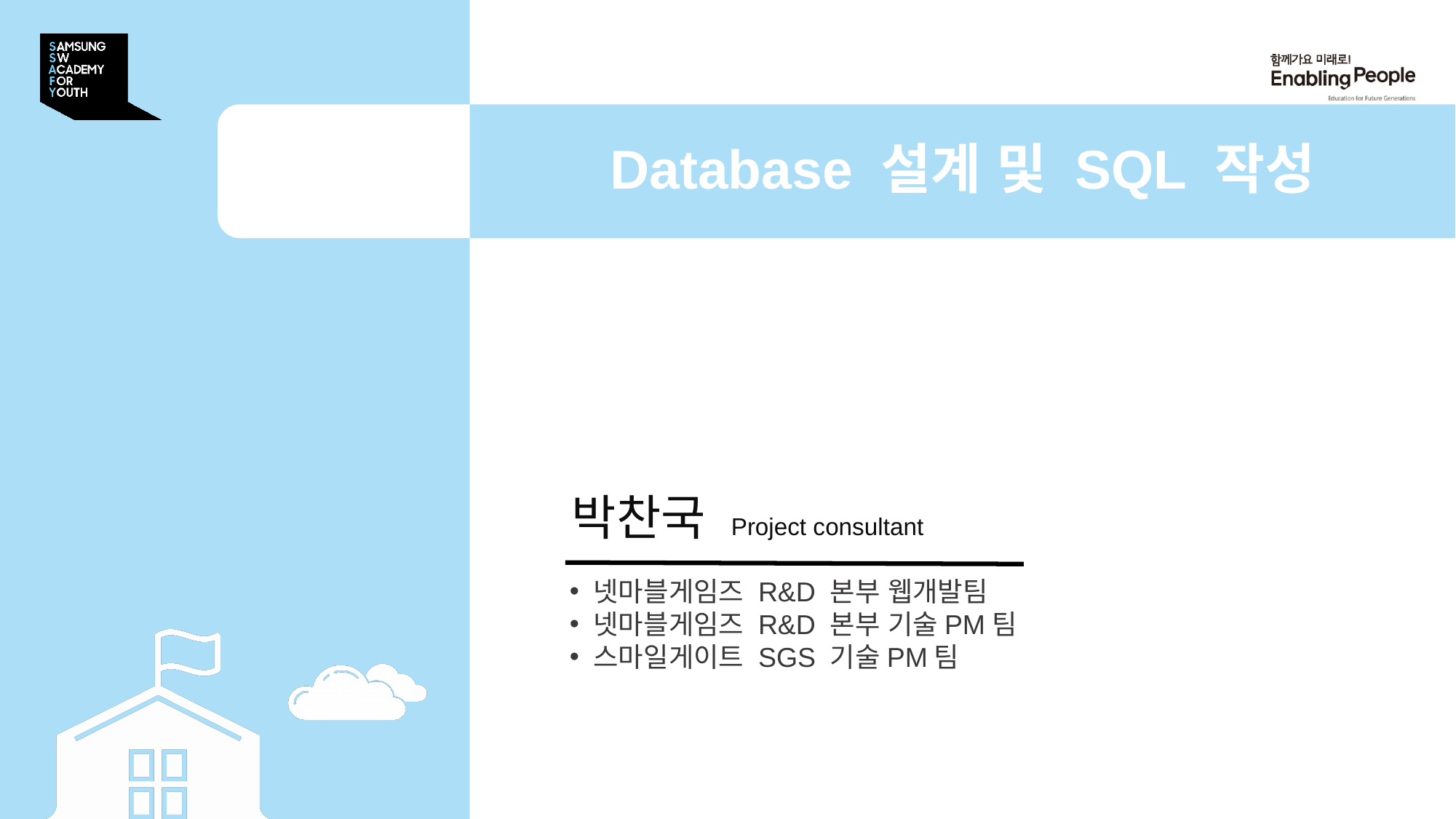

Database 설계 및 SQL 작성
박찬국 Project consultant
 넷마블게임즈 R&D 본부 웹개발팀
 넷마블게임즈 R&D 본부 기술PM팀
 스마일게이트 SGS 기술PM팀